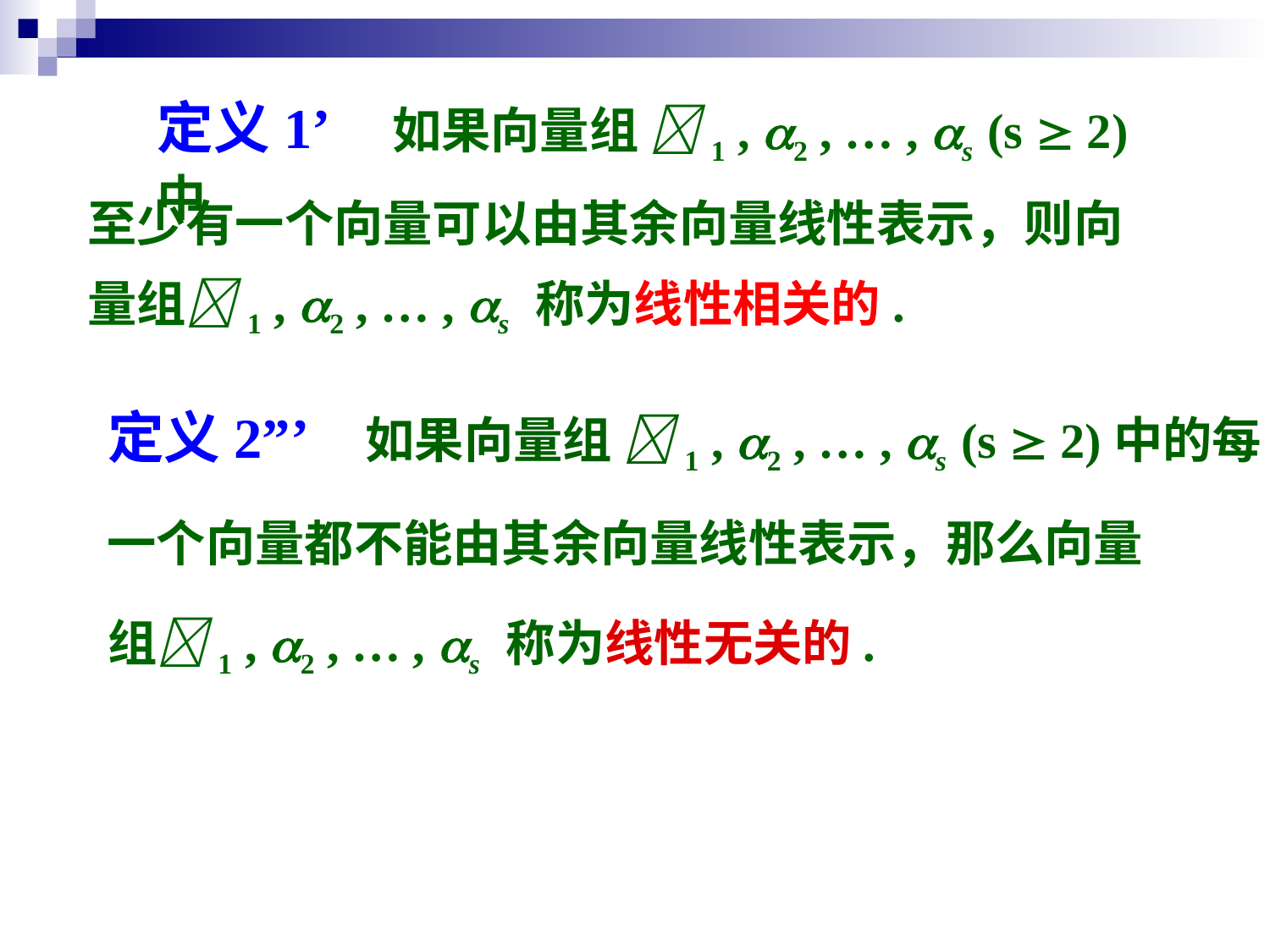

定义1’    如果向量组 α1 , α2 , … , αs  (s ≥ 2)中
至少有一个向量可以由其余向量线性表示，则向
量组α1 , α2 , … , αs  称为线性相关的.
定义2”’   如果向量组 α1 , α2 , … , αs  (s ≥ 2)中的每
一个向量都不能由其余向量线性表示，那么向量
组α1 , α2 , … , αs  称为线性无关的.